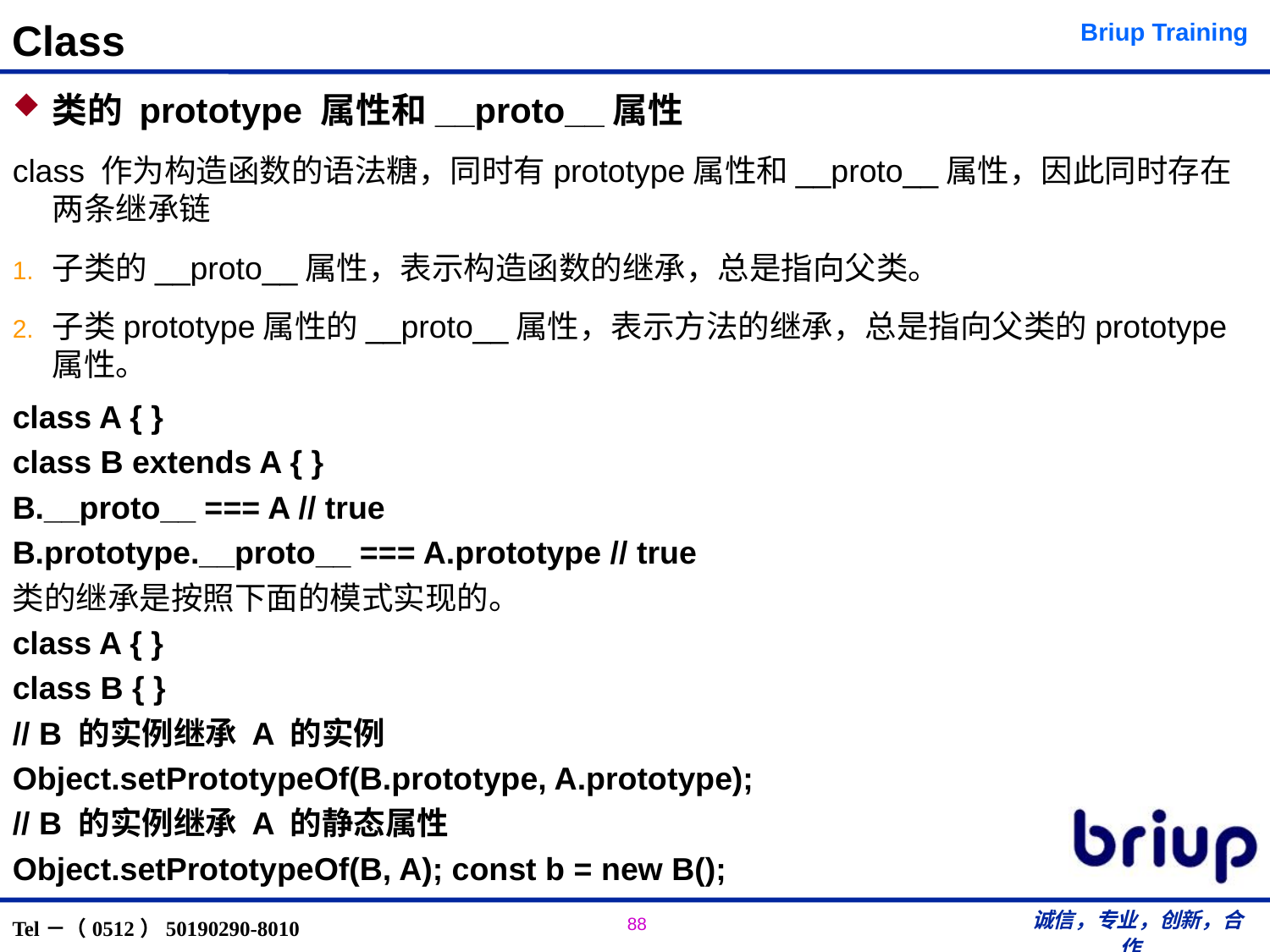

# Class
类的 prototype 属性和__proto__属性
class 作为构造函数的语法糖，同时有prototype属性和__proto__属性，因此同时存在两条继承链
子类的__proto__属性，表示构造函数的继承，总是指向父类。
子类prototype属性的__proto__属性，表示方法的继承，总是指向父类的prototype属性。
class A { }
class B extends A { }
B.__proto__ === A // true
B.prototype.__proto__ === A.prototype // true
类的继承是按照下面的模式实现的。
class A { }
class B { }
// B 的实例继承 A 的实例
Object.setPrototypeOf(B.prototype, A.prototype);
// B 的实例继承 A 的静态属性
Object.setPrototypeOf(B, A); const b = new B();